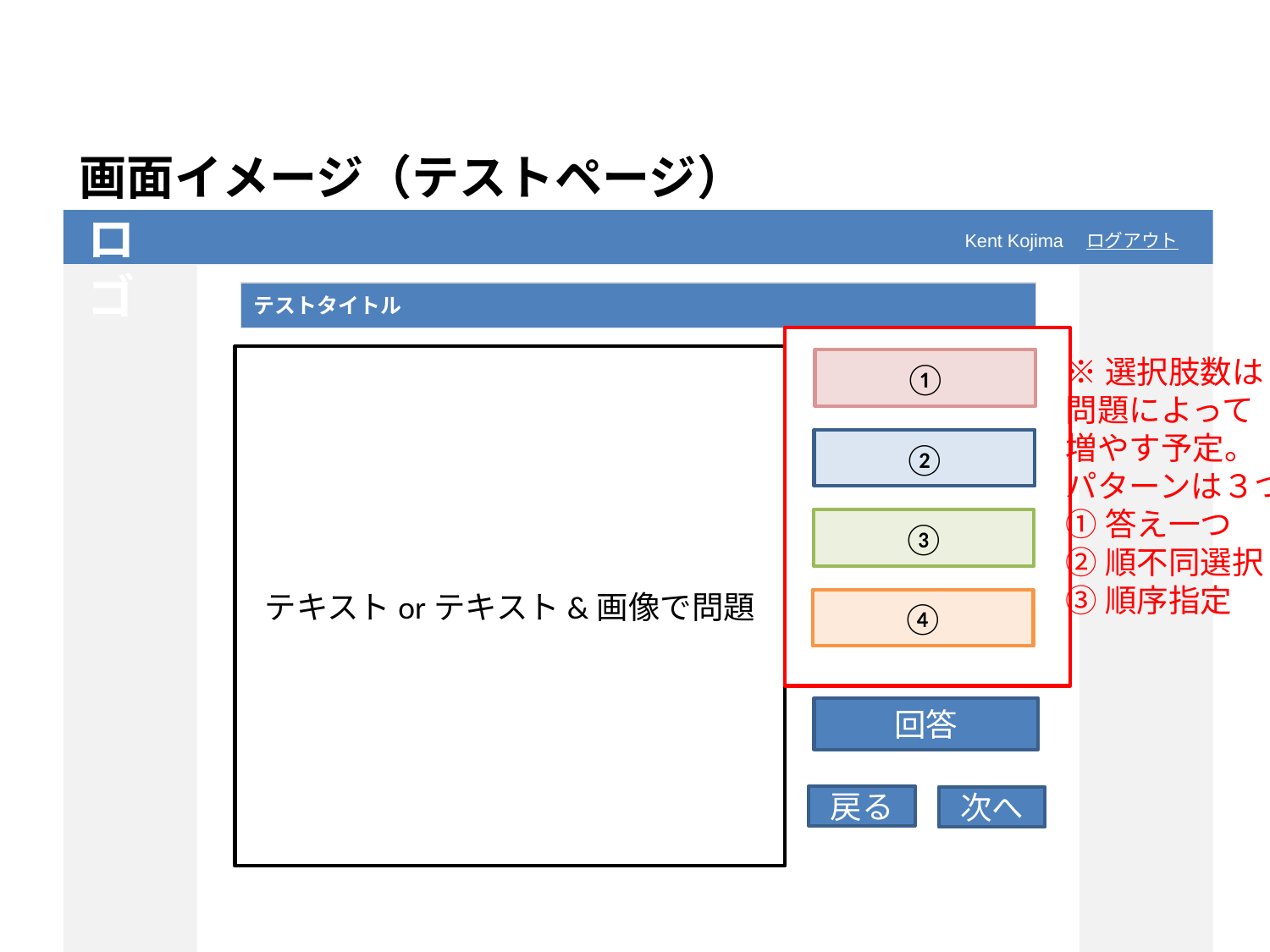

画面イメージ（テストページ）
ロゴ

Kent Kojima　ログアウト

テストタイトル

テキストorテキスト&画像で問題
※選択肢数は
問題によって
増やす予定。
パターンは３つ
①答え一つ
②順不同選択
③順序指定
①
もっと見る
②
③
④
回答
戻る
次へ